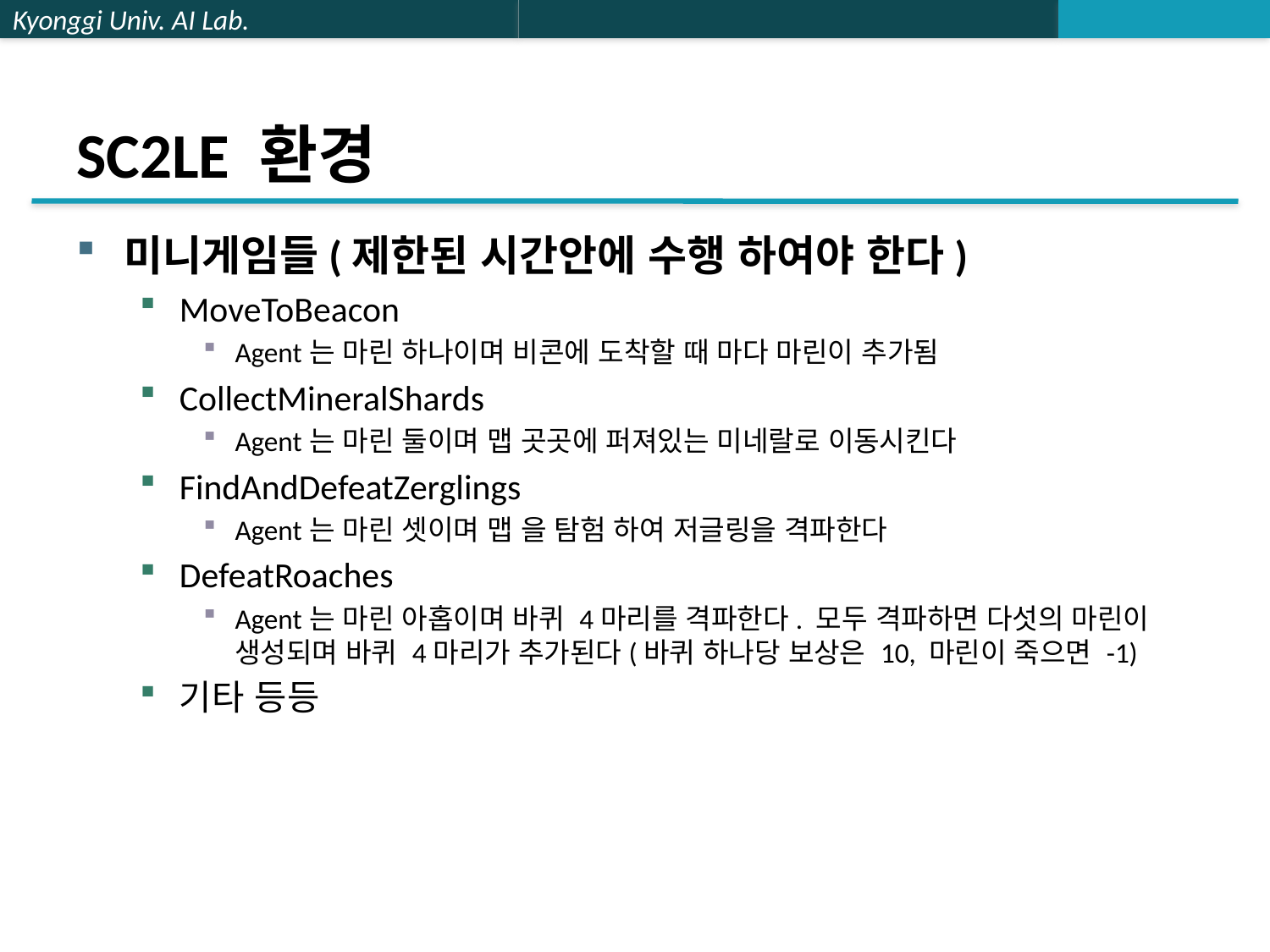

# SC2LE 환경
미니게임들(제한된 시간안에 수행 하여야 한다)
MoveToBeacon
Agent는 마린 하나이며 비콘에 도착할 때 마다 마린이 추가됨
CollectMineralShards
Agent는 마린 둘이며 맵 곳곳에 퍼져있는 미네랄로 이동시킨다
FindAndDefeatZerglings
Agent는 마린 셋이며 맵 을 탐험 하여 저글링을 격파한다
DefeatRoaches
Agent는 마린 아홉이며 바퀴 4마리를 격파한다. 모두 격파하면 다섯의 마린이 생성되며 바퀴 4마리가 추가된다(바퀴 하나당 보상은 10, 마린이 죽으면 -1)
기타 등등